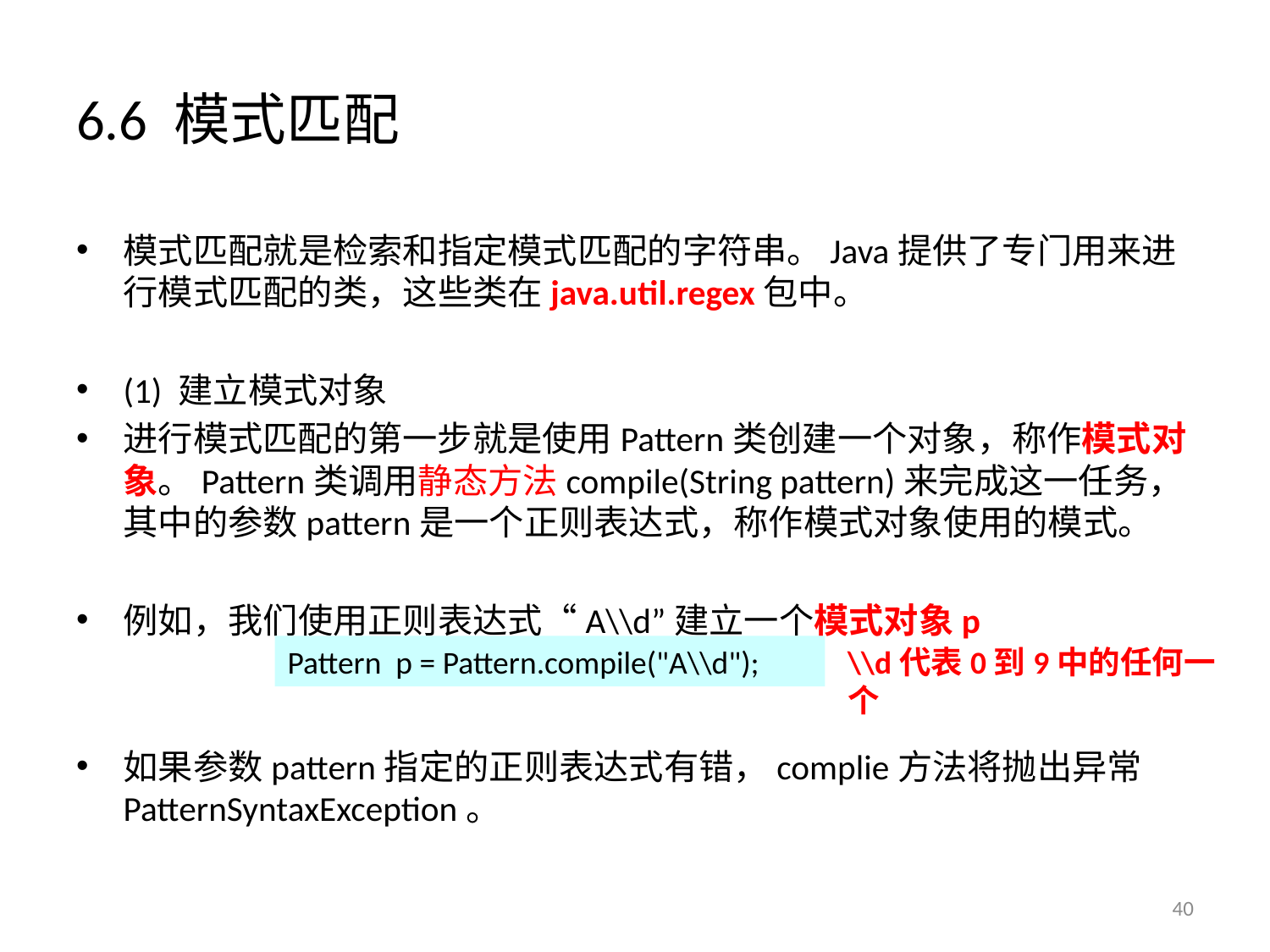

# 6.6 模式匹配
模式匹配就是检索和指定模式匹配的字符串。Java提供了专门用来进行模式匹配的类，这些类在java.util.regex包中。

(1) 建立模式对象
进行模式匹配的第一步就是使用Pattern类创建一个对象，称作模式对象。Pattern类调用静态方法compile(String pattern)来完成这一任务，其中的参数pattern是一个正则表达式，称作模式对象使用的模式。

例如，我们使用正则表达式“A\\d”建立一个模式对象p

如果参数pattern指定的正则表达式有错，complie方法将抛出异常PatternSyntaxException。
Pattern  p = Pattern.compile("A\\d");
\\d代表0到9中的任何一个
40